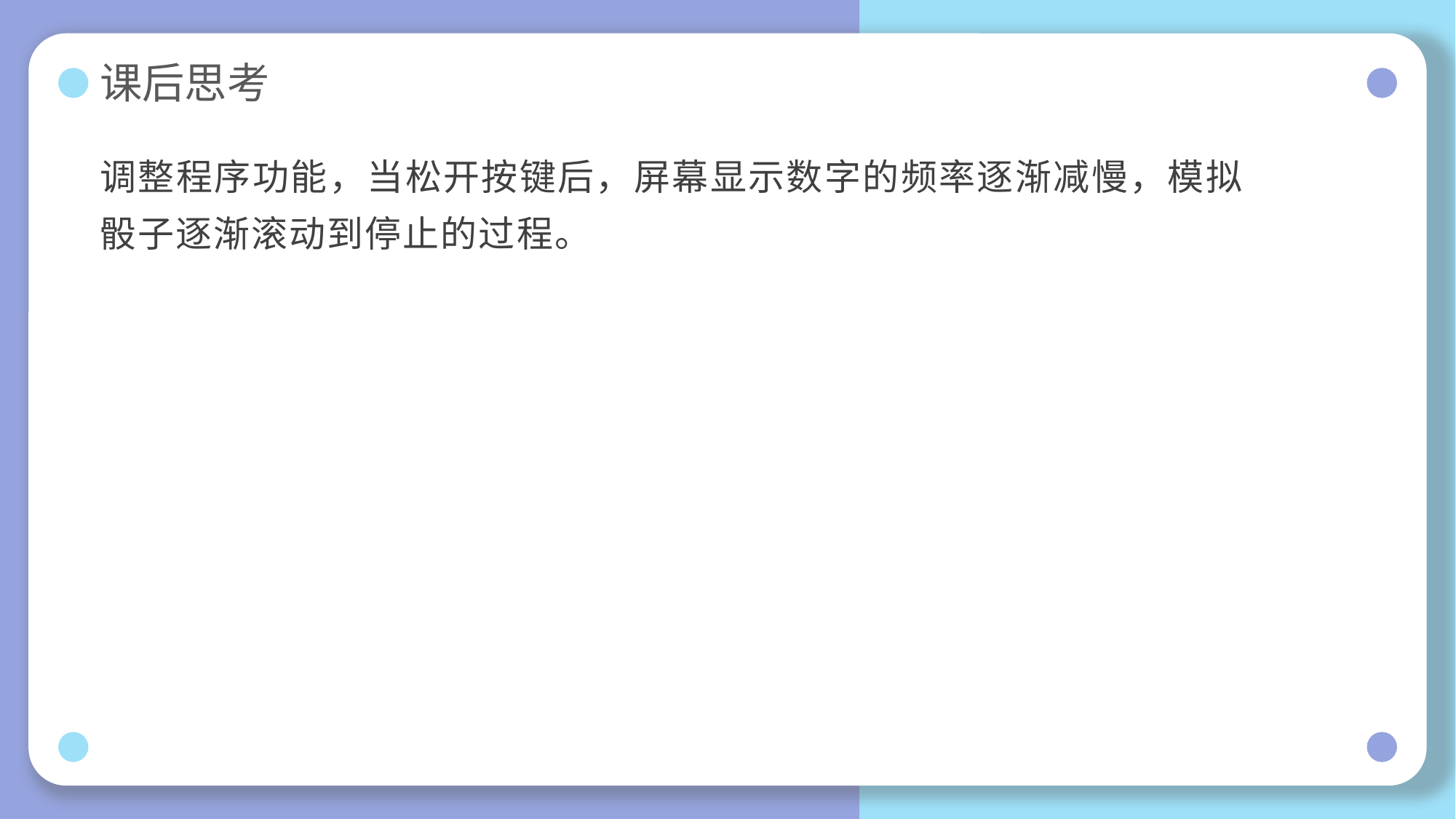

# 课后思考
调整程序功能，当松开按键后，屏幕显示数字的频率逐渐减慢，模拟骰子逐渐滚动到停止的过程。